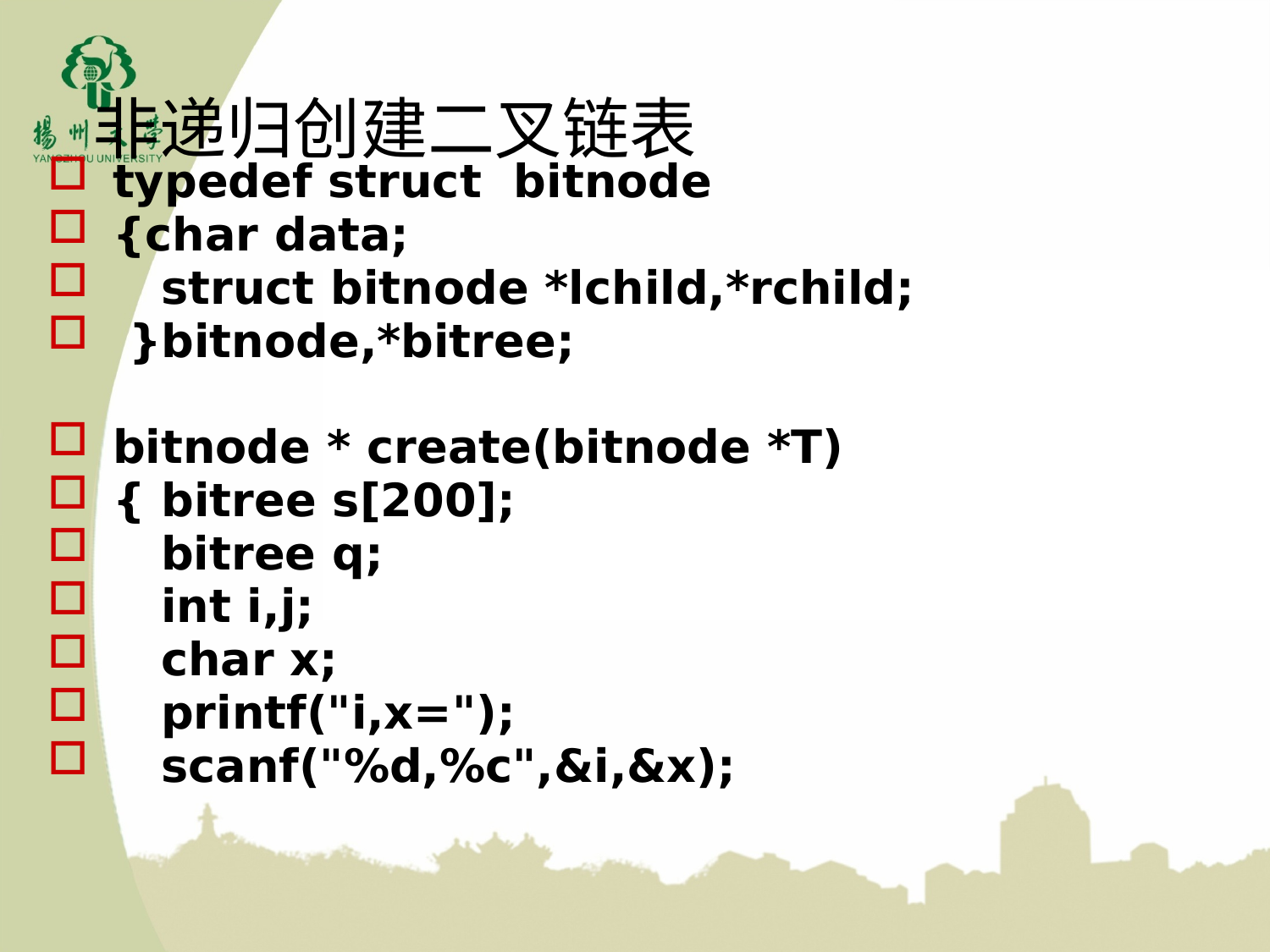

非递归创建二叉链表
typedef struct  bitnode
{char data;
   struct bitnode *lchild,*rchild;
 }bitnode,*bitree;

bitnode * create(bitnode *T)
{ bitree s[200];
   bitree q;
   int i,j;
   char x;
   printf("i,x=");
   scanf("%d,%c",&i,&x);